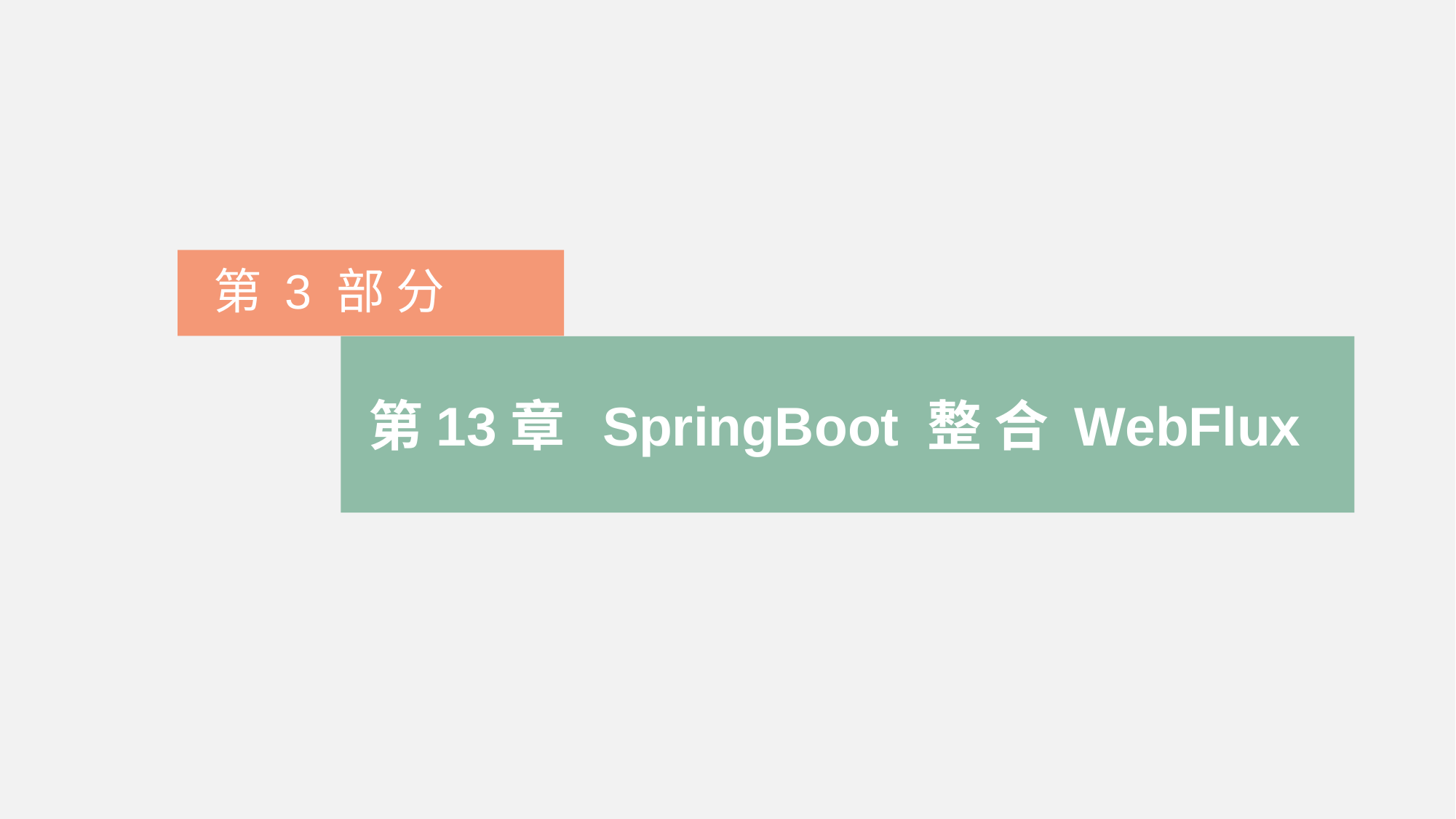

第 3 部 分

第13章  SpringBoot 整 合 WebFlux